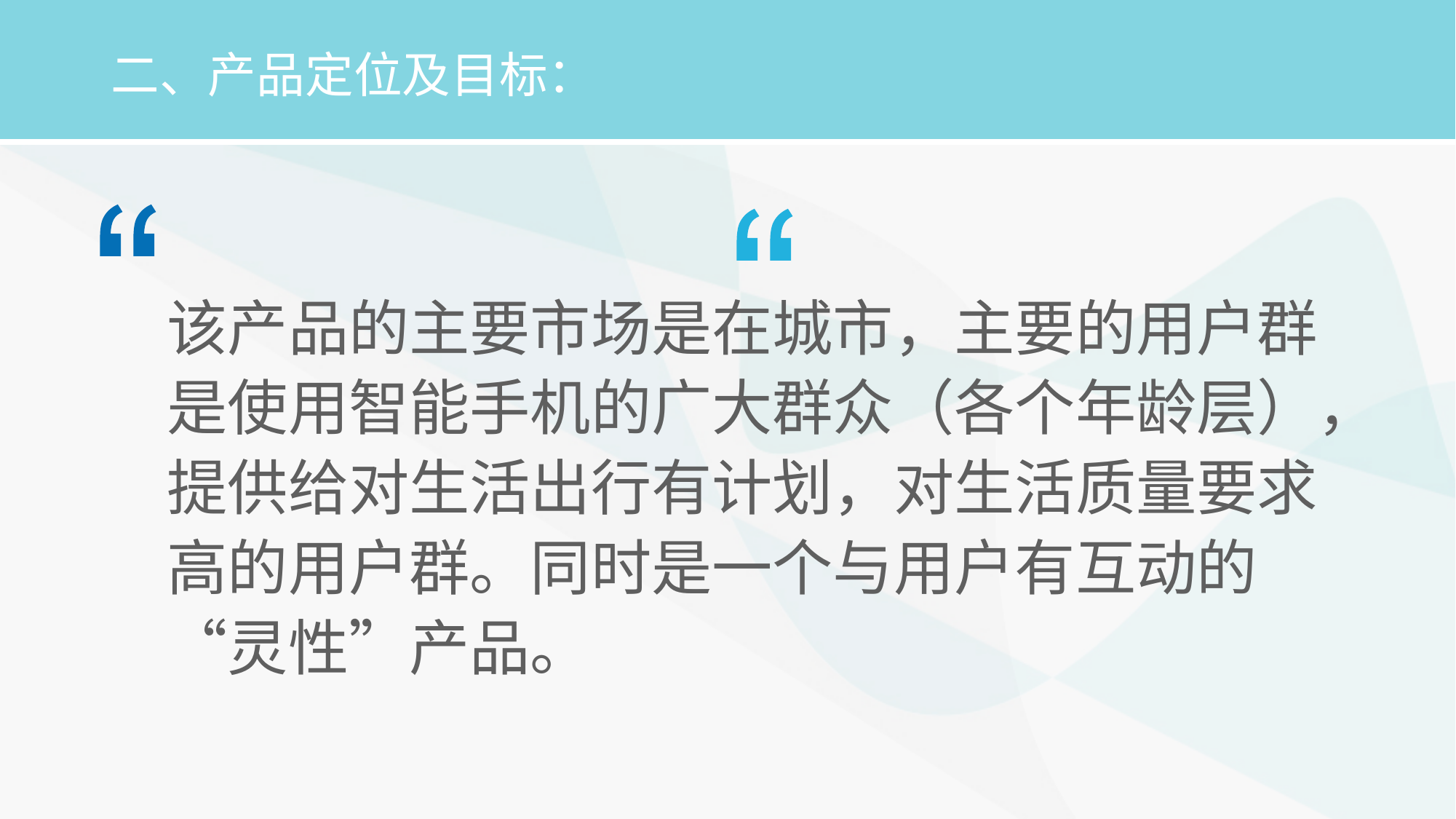

# 二、产品定位及目标：

该产品的主要市场是在城市，主要的用户群是使用智能手机的广大群众（各个年龄层），提供给对生活出行有计划，对生活质量要求高的用户群。同时是一个与用户有互动的“灵性”产品。